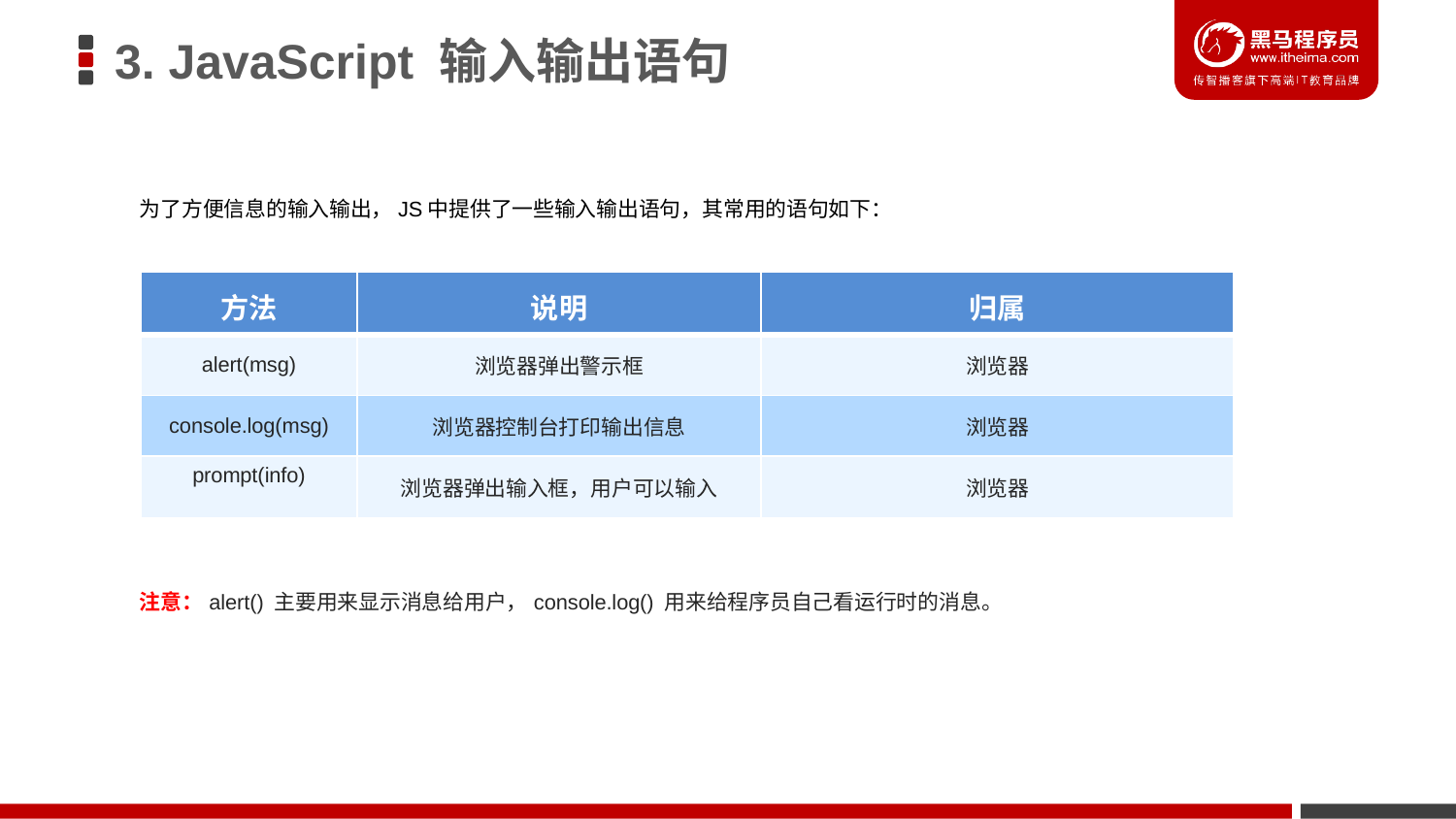

# 3. JavaScript 输入输出语句
为了方便信息的输入输出，JS中提供了一些输入输出语句，其常用的语句如下：
| 方法 | 说明 | 归属 |
| --- | --- | --- |
| alert(msg) | 浏览器弹出警示框 | 浏览器 |
| console.log(msg) | 浏览器控制台打印输出信息 | 浏览器 |
| prompt(info) | 浏览器弹出输入框，用户可以输入 | 浏览器 |
注意：alert() 主要用来显示消息给用户，console.log() 用来给程序员自己看运行时的消息。